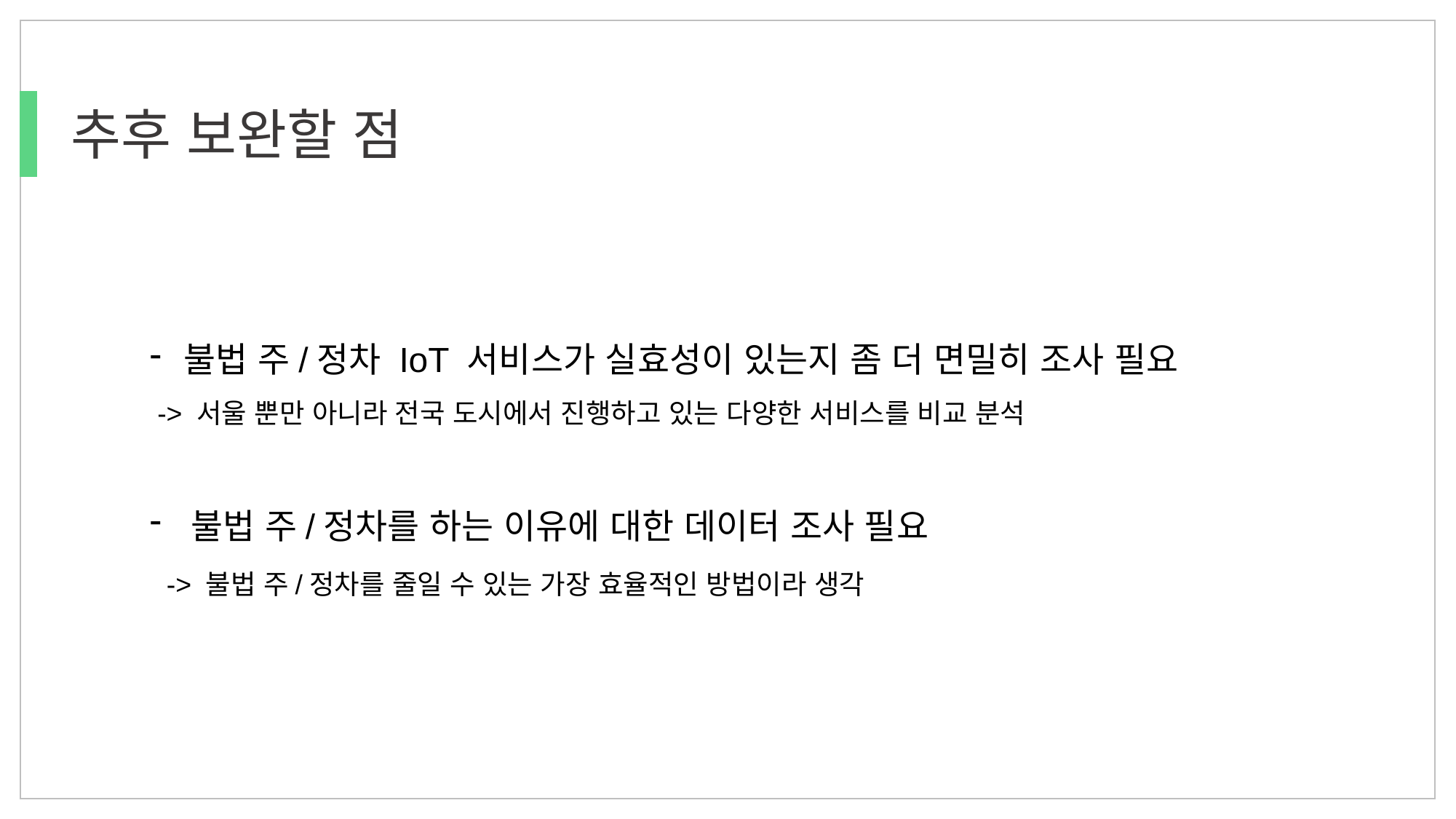

추후 보완할 점
불법 주/정차 IoT 서비스가 실효성이 있는지 좀 더 면밀히 조사 필요
 -> 서울 뿐만 아니라 전국 도시에서 진행하고 있는 다양한 서비스를 비교 분석

불법 주/정차를 하는 이유에 대한 데이터 조사 필요
  -> 불법 주/정차를 줄일 수 있는 가장 효율적인 방법이라 생각